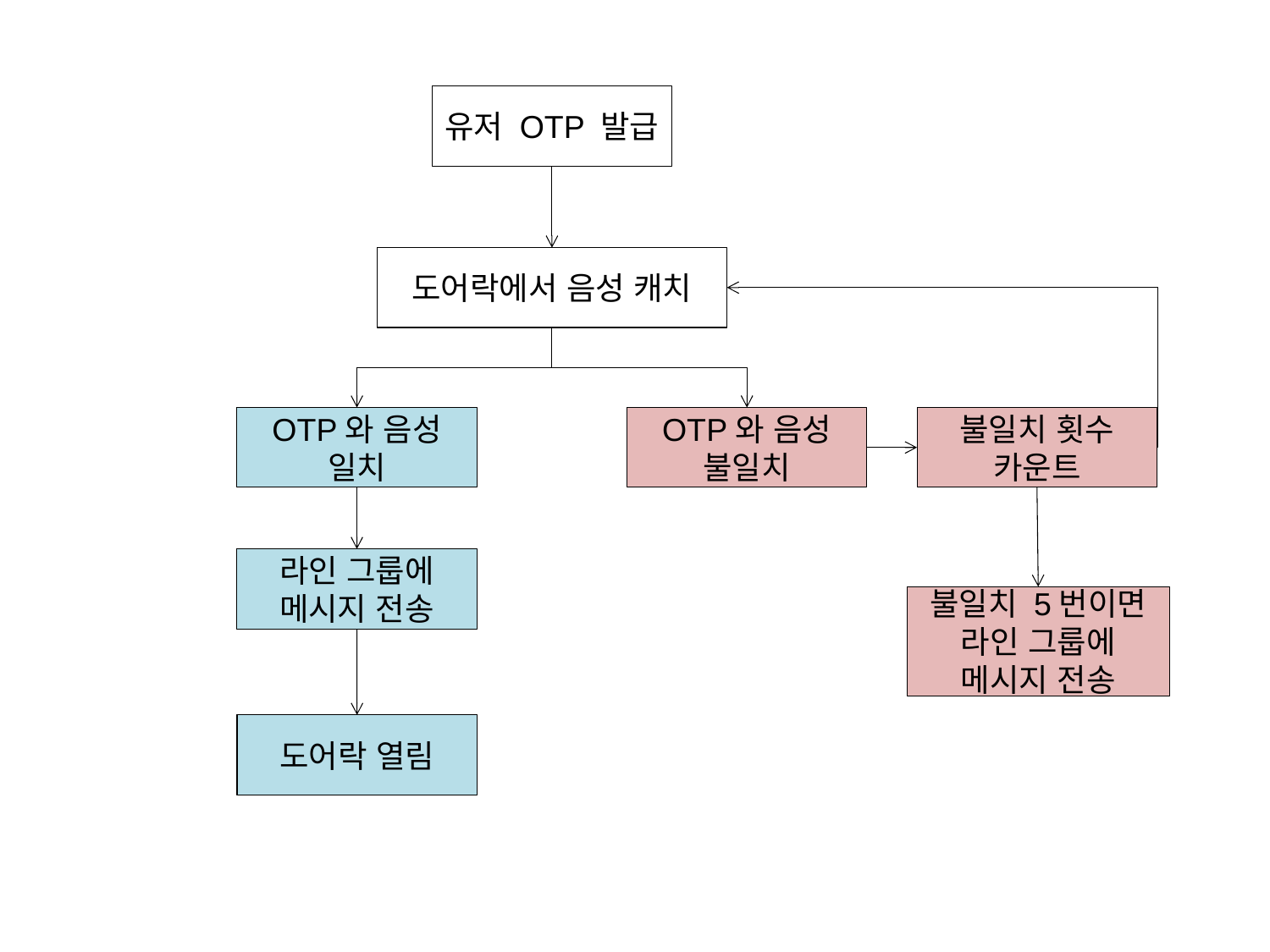

유저 OTP 발급
도어락에서 음성 캐치
OTP와 음성
일치
OTP와 음성
불일치
불일치 횟수
카운트
라인 그룹에
메시지 전송
불일치 5번이면 라인 그룹에
메시지 전송
도어락 열림